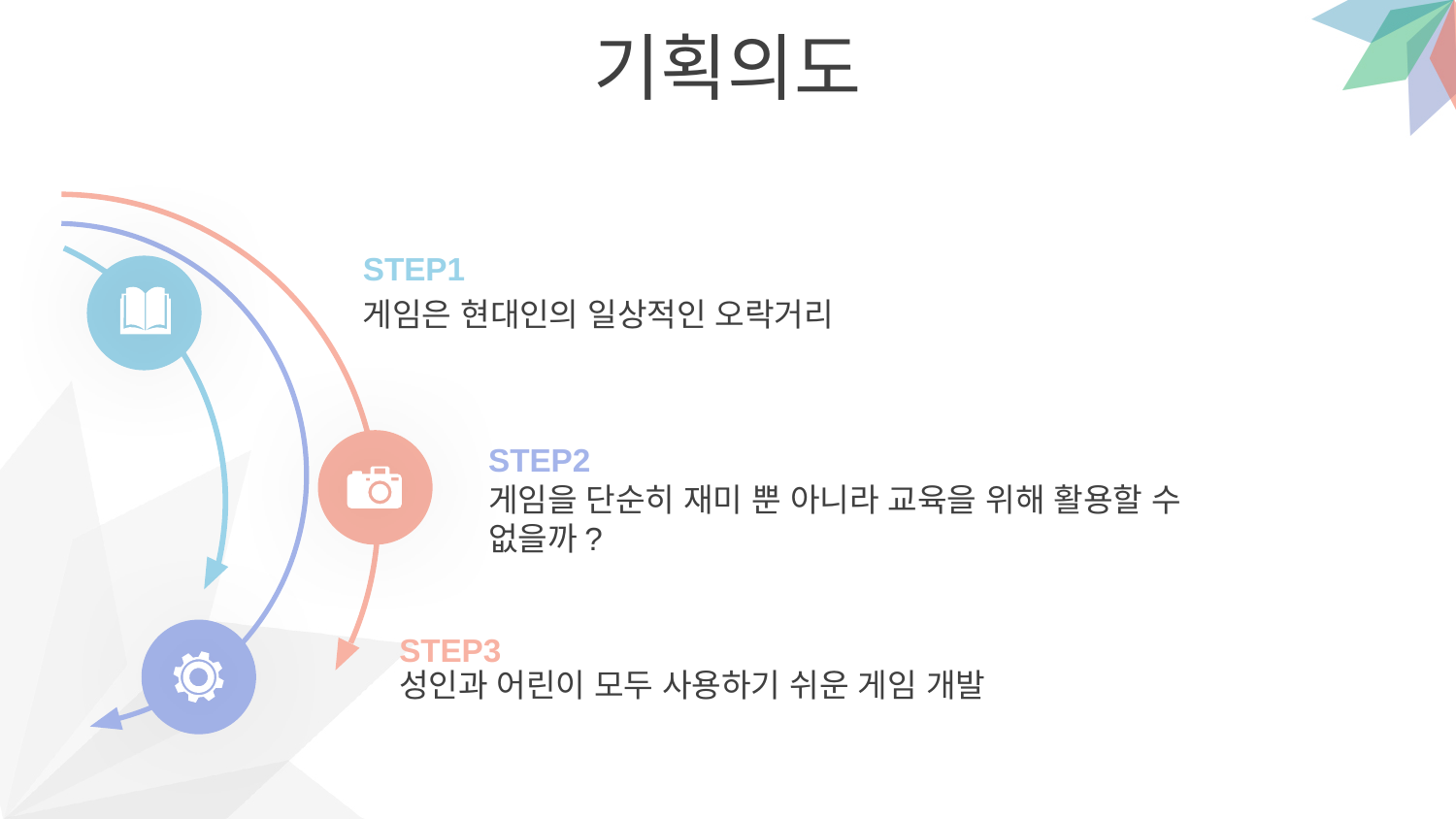

기획의도

STEP1
게임은 현대인의 일상적인 오락거리

STEP2
게임을 단순히 재미 뿐 아니라 교육을 위해 활용할 수 없을까?

STEP3
성인과 어린이 모두 사용하기 쉬운 게임 개발